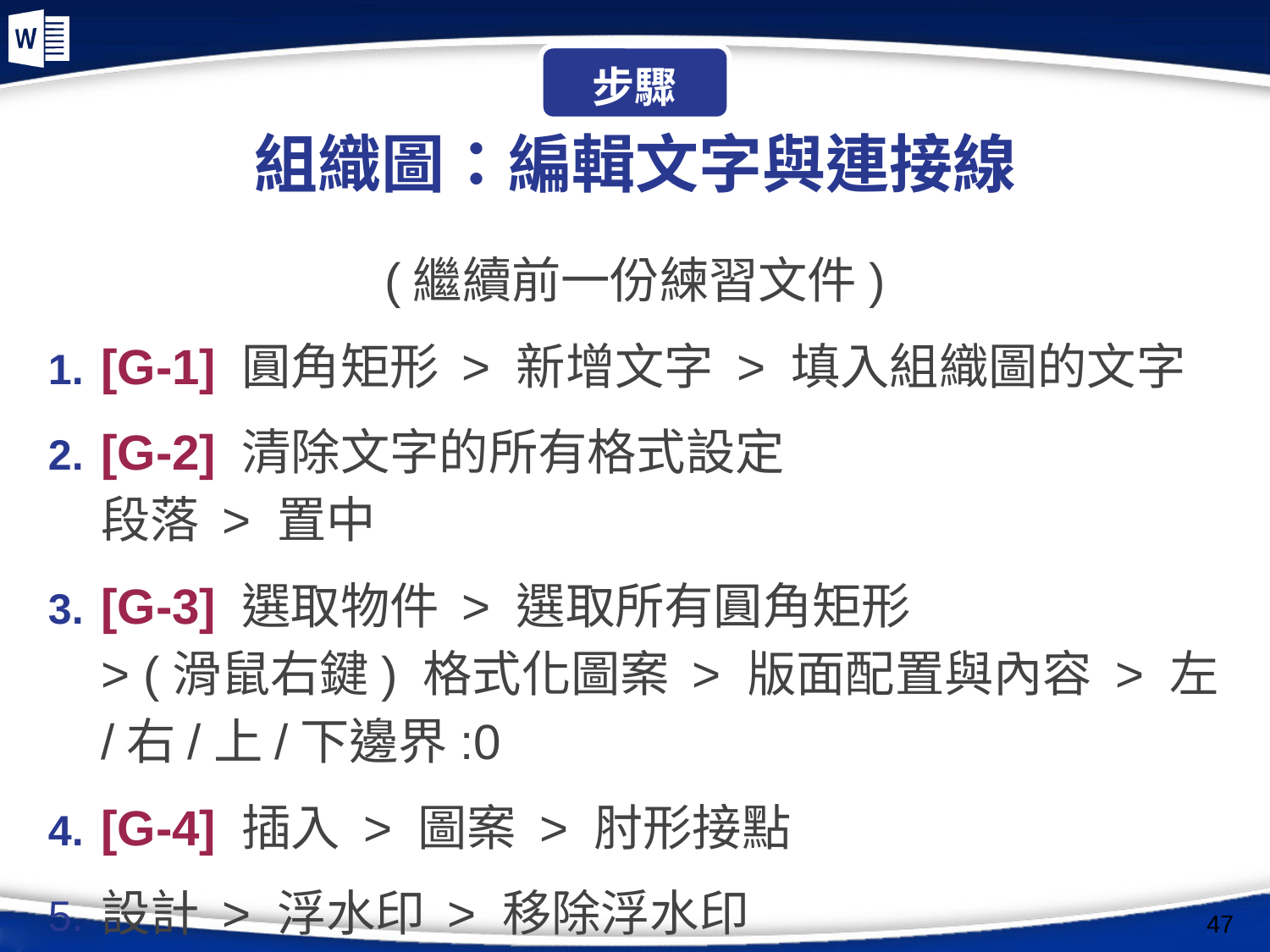

步驟
# 組織圖：編輯文字與連接線
(繼續前一份練習文件)
[G-1] 圓角矩形 > 新增文字 > 填入組織圖的文字
[G-2] 清除文字的所有格式設定
段落 > 置中
[G-3] 選取物件 > 選取所有圓角矩形
> (滑鼠右鍵) 格式化圖案 > 版面配置與內容 > 左/右/上/下邊界:0
[G-4] 插入 > 圖案 > 肘形接點
設計 > 浮水印 > 移除浮水印
47